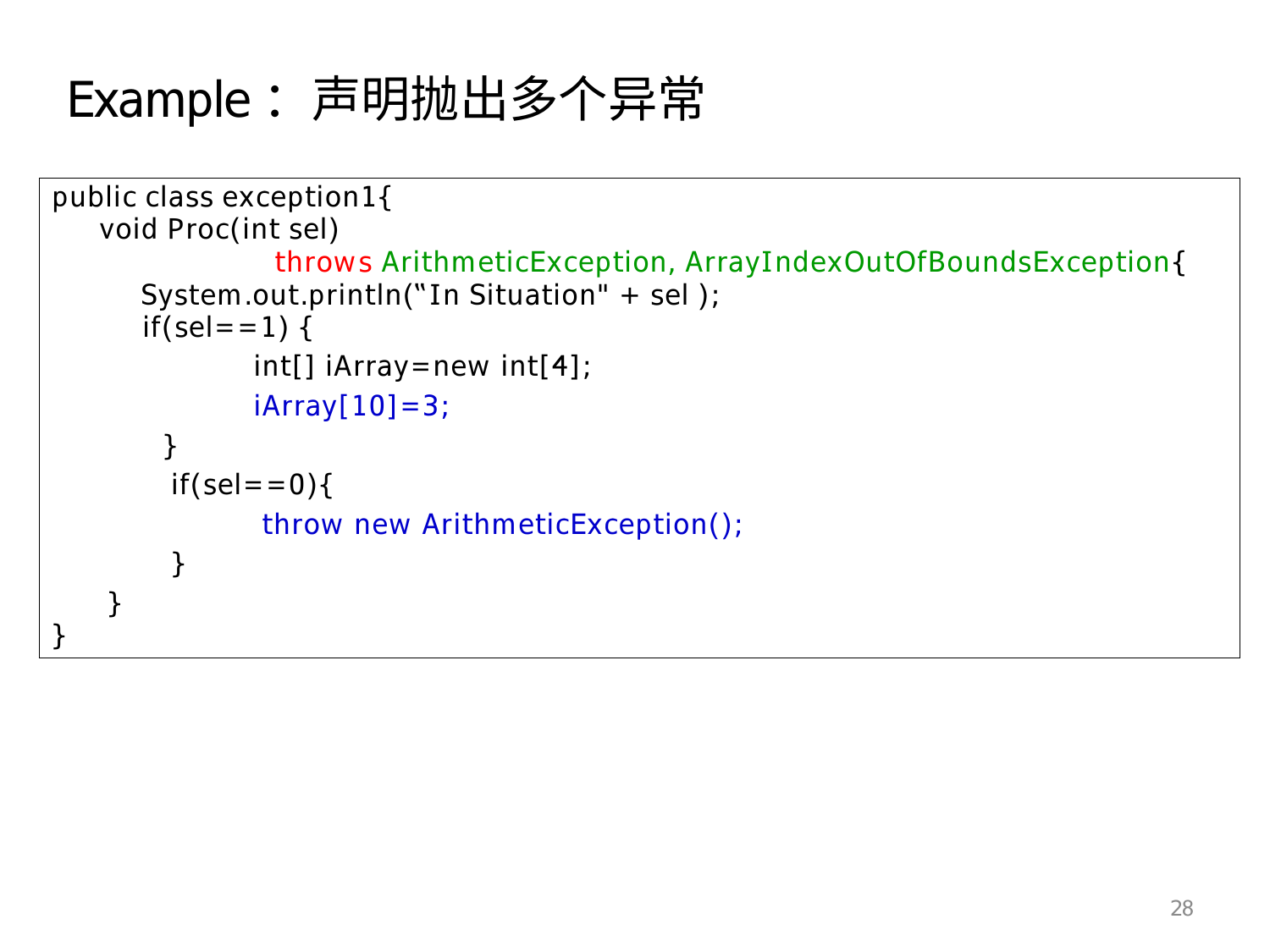

# Example：声明抛出多个异常
public class exception1{
 	void Proc(int sel)
                           throws ArithmeticException, ArrayIndexOutOfBoundsException{
	     System.out.println(“In Situation" + sel );
           if(sel==1) {
           int[] iArray=new int[4];
           iArray[10]=3;
}
 if(sel==0){
            throw new ArithmeticException();
 }
}
}
28